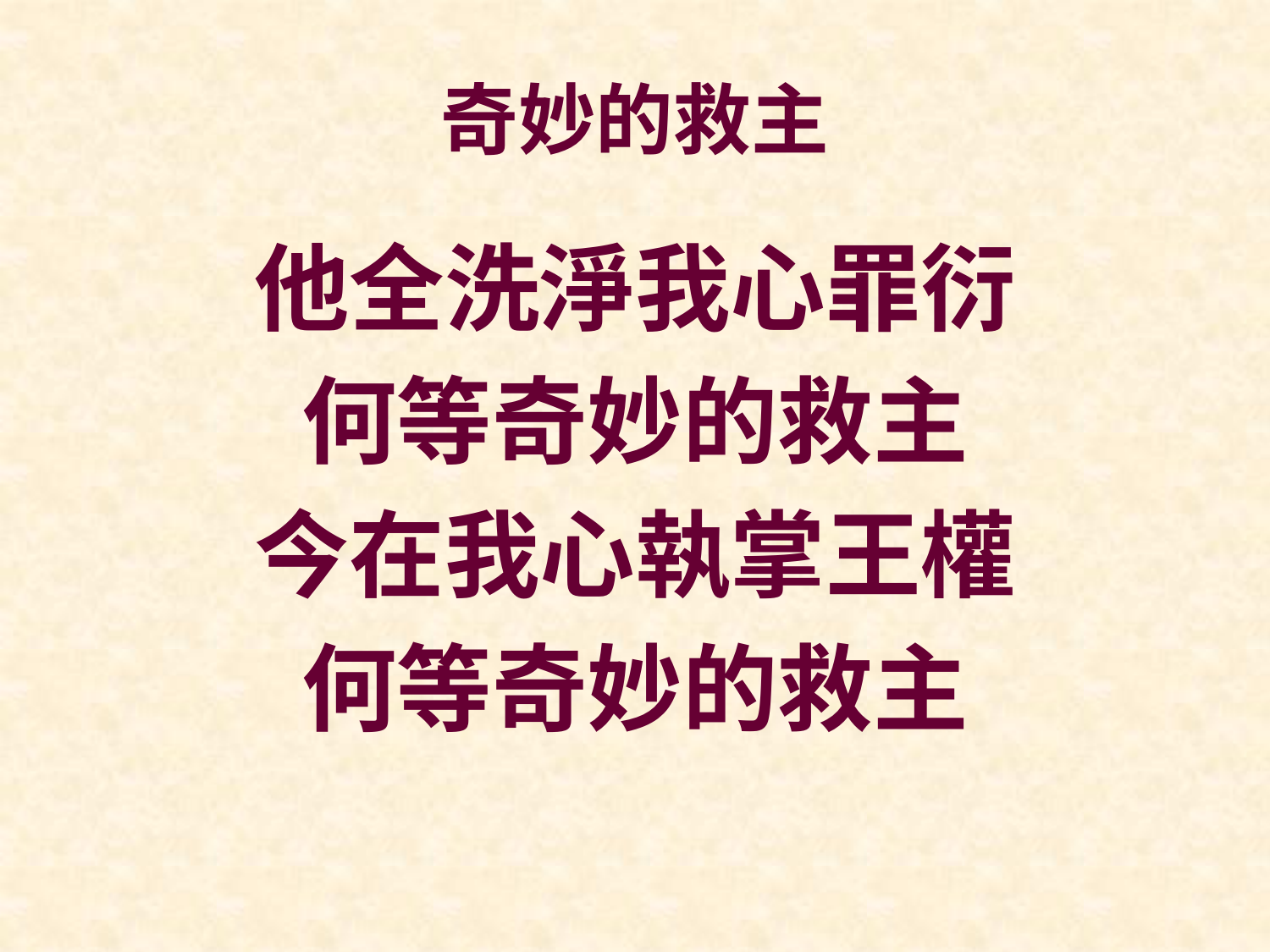

# 奇妙的救主
他全洗淨我心罪衍
何等奇妙的救主
今在我心執掌王權
何等奇妙的救主